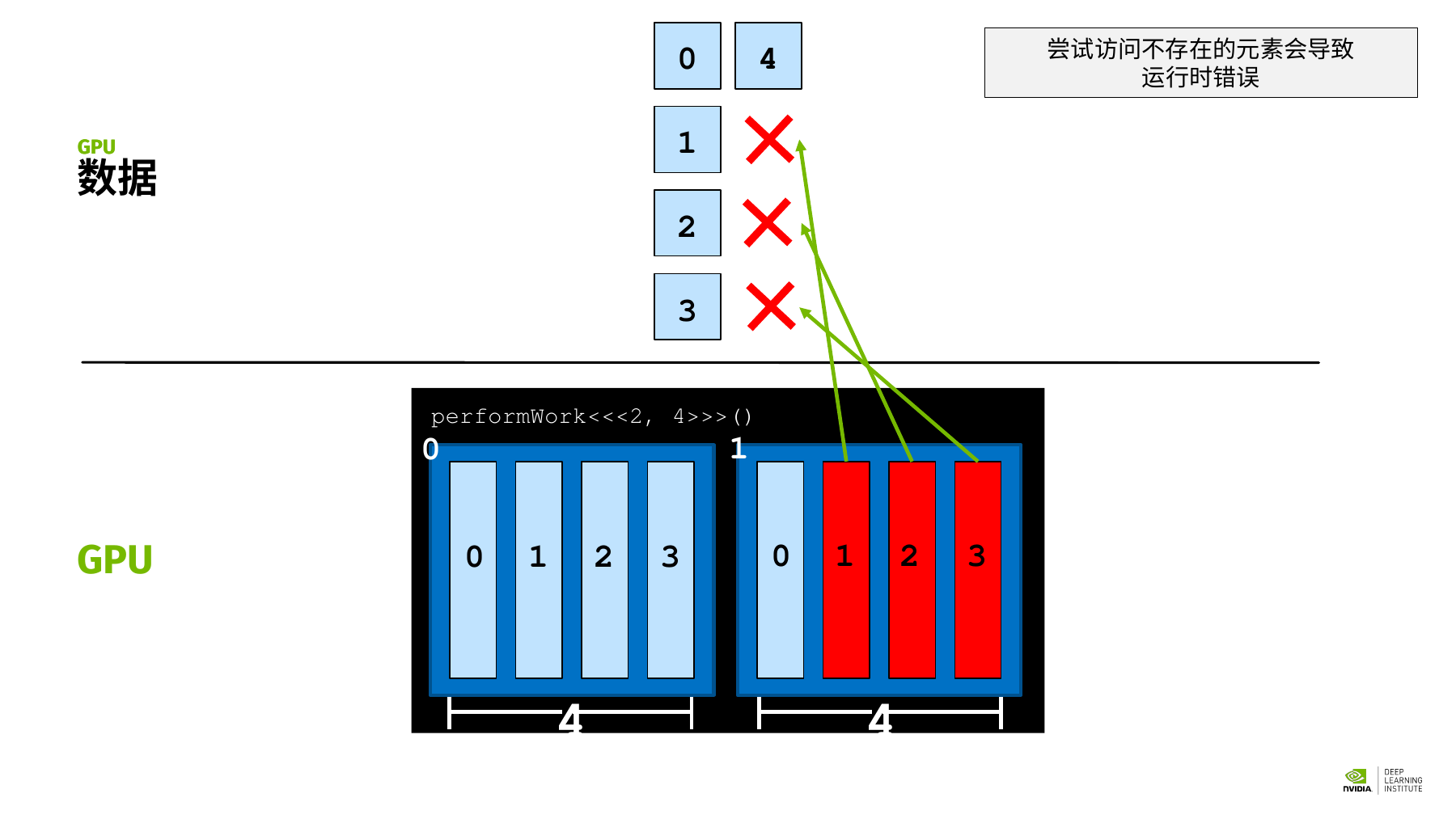

4
尝试访问不存在的元素会导致
运行时错误
0
1
2
3

GPU
GPU
数据

performWork<<<2, 4>>>()
1
0

0
1
2
3
0
1
2
3
GPU
4
4